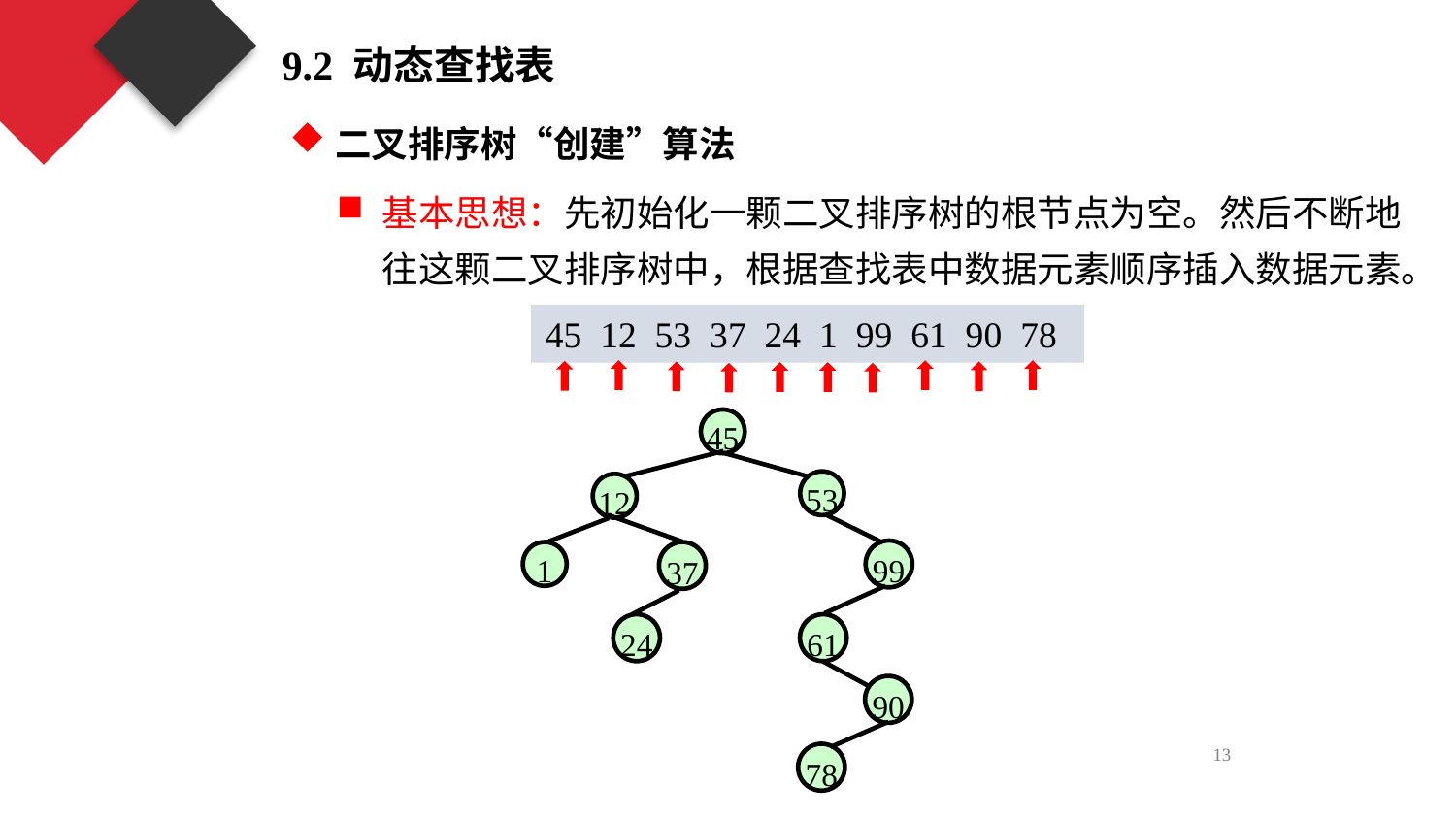

9.2 动态查找表
二叉排序树“创建”算法
基本思想：先初始化一颗二叉排序树的根节点为空。然后不断地往这颗二叉排序树中，根据查找表中数据元素顺序插入数据元素。
45  12  53  37  24  1  99  61  90  78

45

53
12

99
1
37

61
24

90

13

78